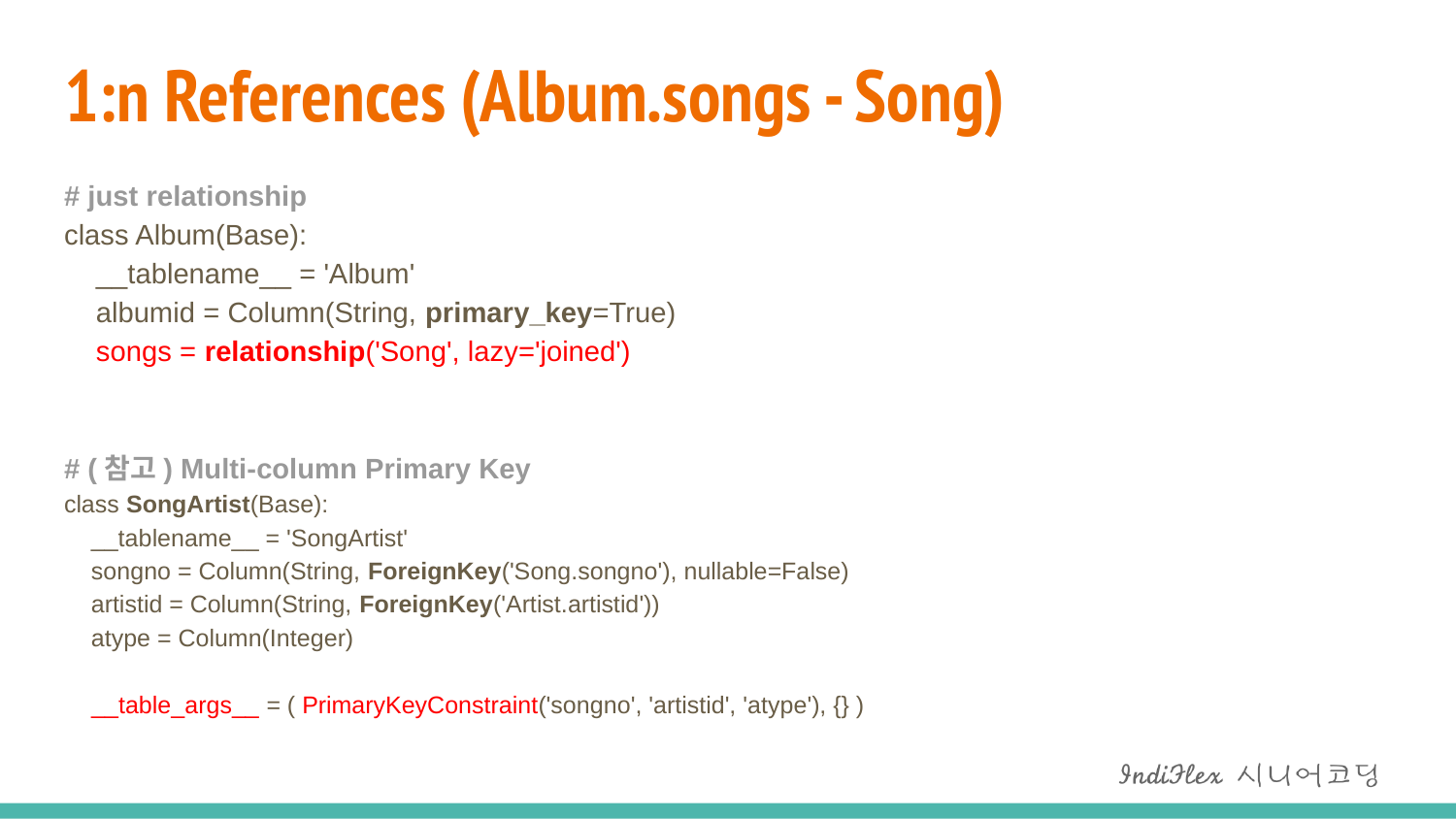

# 1:n References (Album.songs - Song)
# just relationship class Album(Base): __tablename__ = 'Album' albumid = Column(String, primary_key=True) songs = relationship('Song', lazy='joined') # (참고) Multi-column Primary Key class SongArtist(Base): __tablename__ = 'SongArtist' songno = Column(String, ForeignKey('Song.songno'), nullable=False) artistid = Column(String, ForeignKey('Artist.artistid')) atype = Column(Integer) __table_args__ = ( PrimaryKeyConstraint('songno', 'artistid', 'atype'), {} )